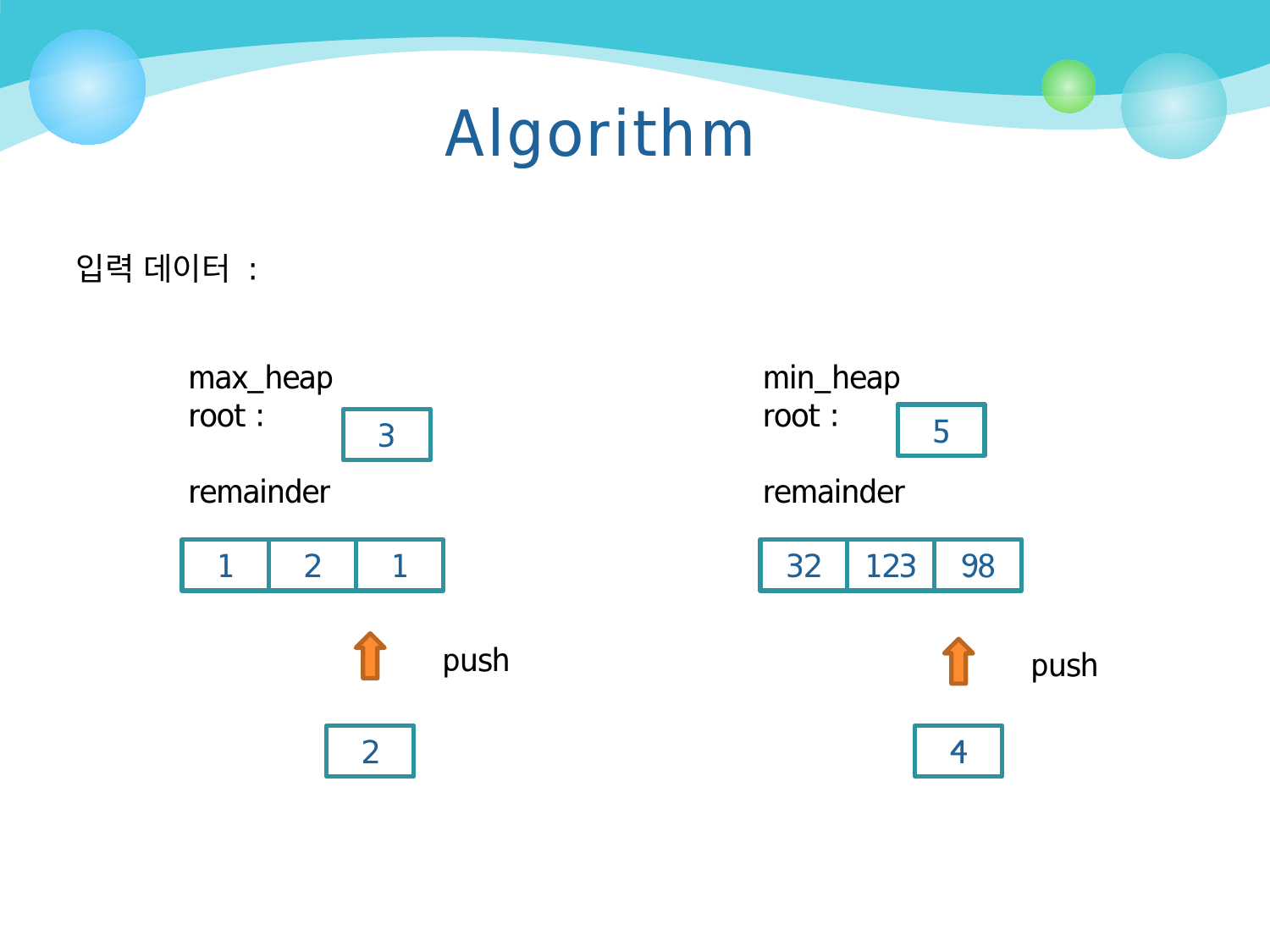

# Algorithm
입력 데이터 :
min_heap
root :

remainder
max_heap
root :

remainder
5
3
1
2
1
32
123
98

push

push
2
4